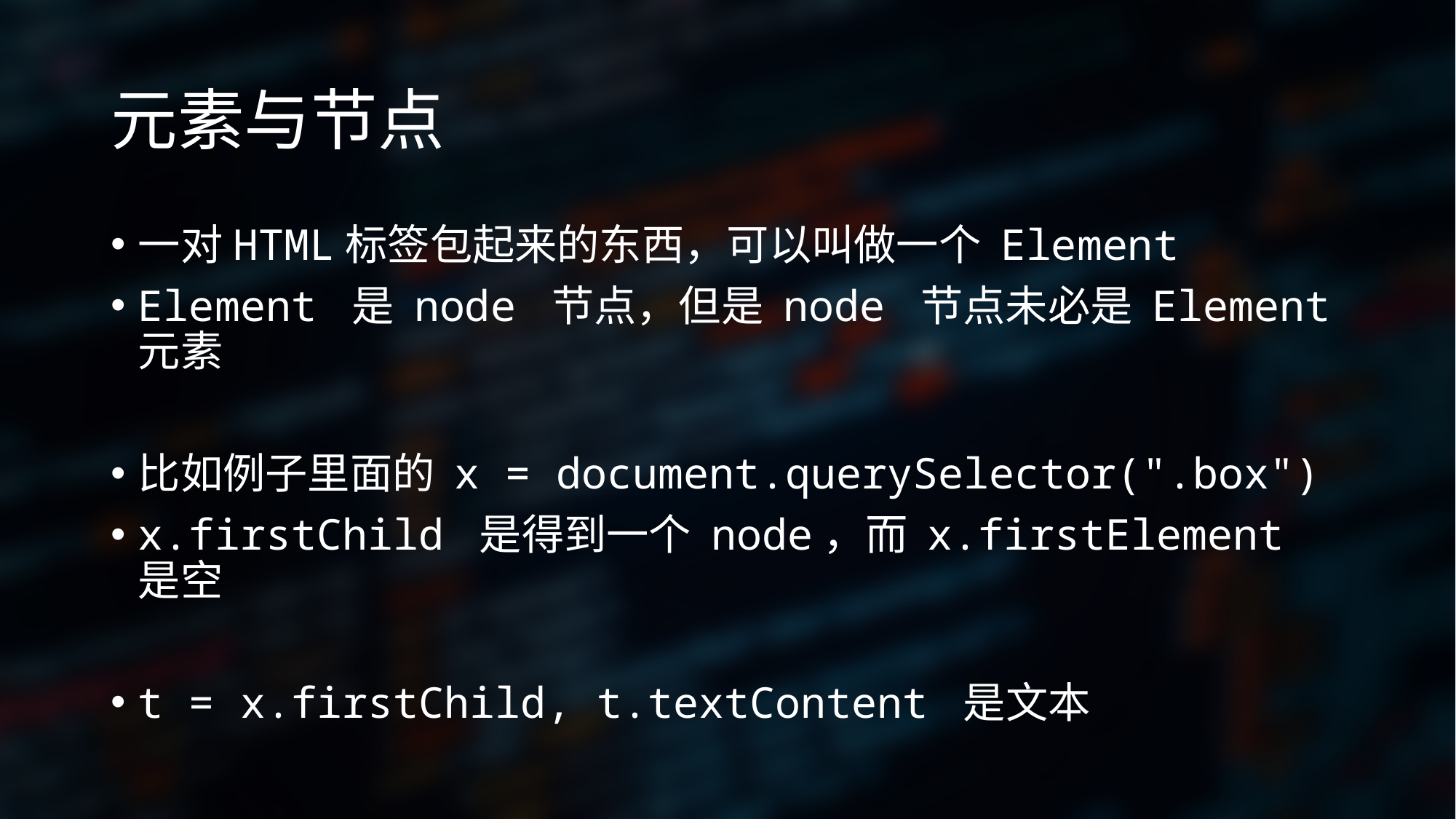

# 元素与节点
一对HTML标签包起来的东西，可以叫做一个 Element
Element 是 node 节点，但是 node 节点未必是 Element 元素

比如例子里面的 x = document.querySelector(".box")
x.firstChild 是得到一个 node，而 x.firstElement 是空

t = x.firstChild, t.textContent 是文本